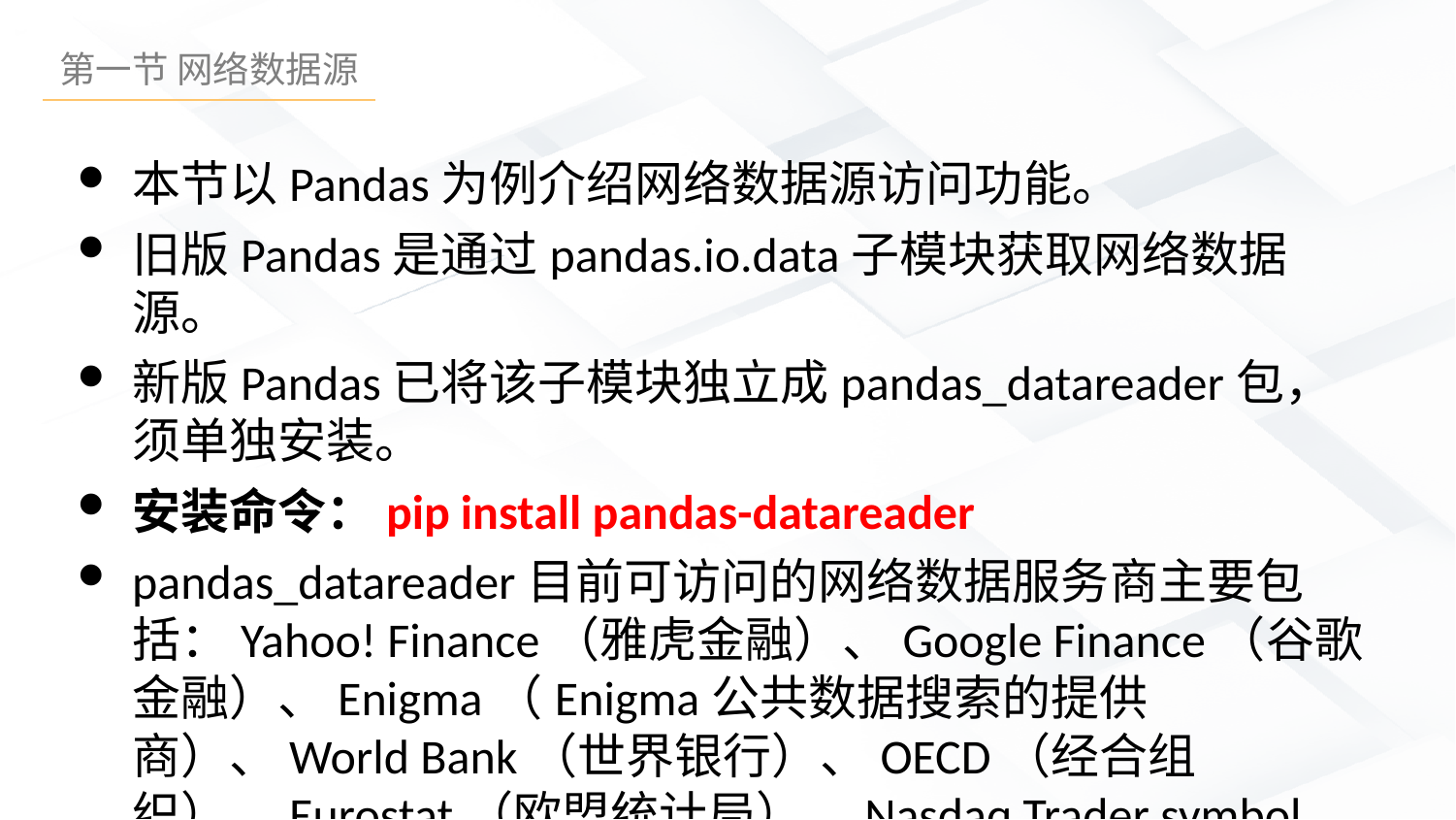

本节以Pandas为例介绍网络数据源访问功能。
旧版Pandas是通过pandas.io.data子模块获取网络数据源。
新版Pandas已将该子模块独立成pandas_datareader包，须单独安装。
安装命令：pip install pandas-datareader
pandas_datareader目前可访问的网络数据服务商主要包括：Yahoo! Finance（雅虎金融）、Google Finance（谷歌金融）、Enigma（Enigma公共数据搜索的提供商）、World Bank（世界银行）、OECD（经合组织）、Eurostat（欧盟统计局）、Nasdaq Trader symbol definitions（纳斯达克）等。